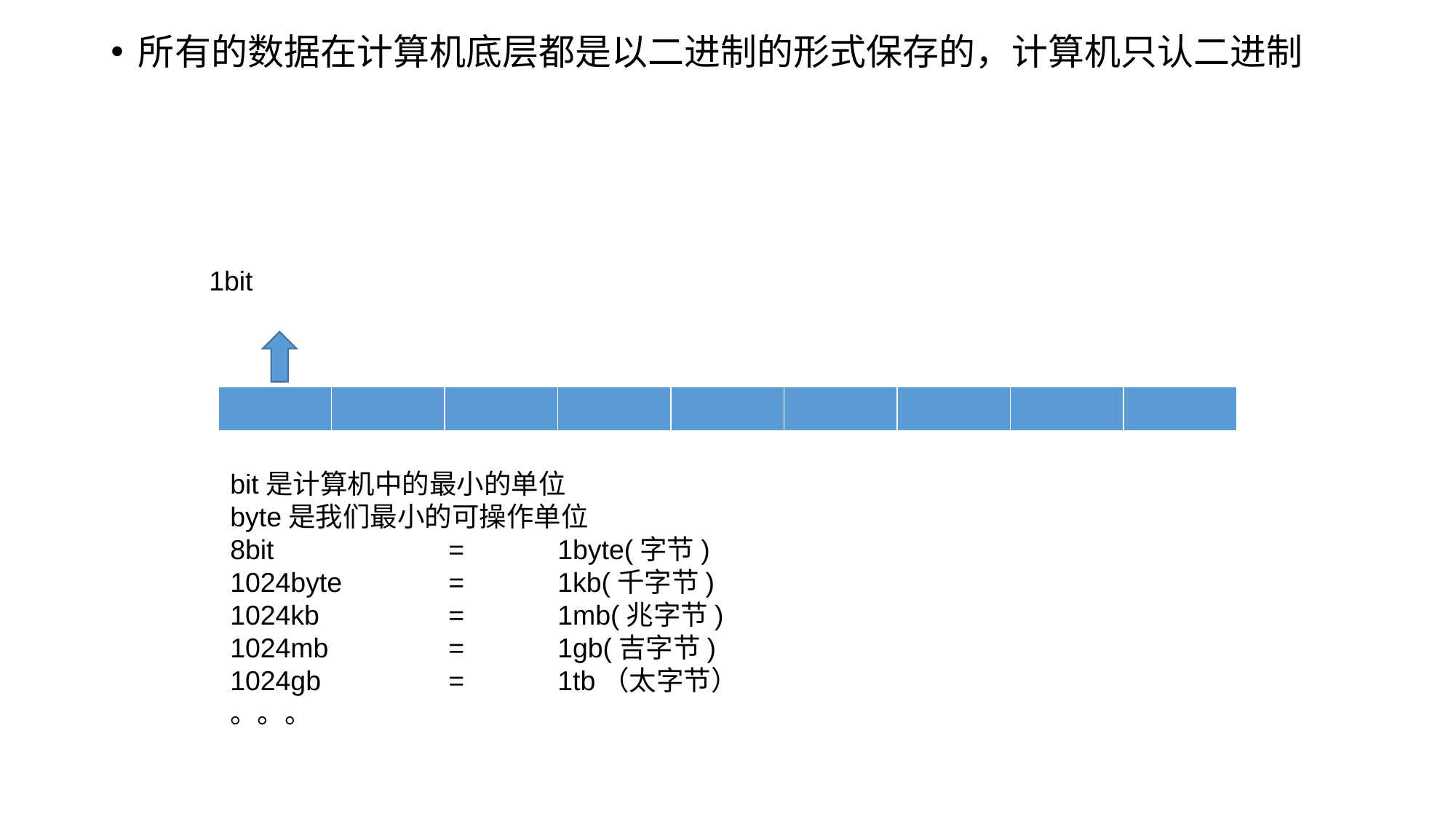

所有的数据在计算机底层都是以二进制的形式保存的，计算机只认二进制

1bit

|  |  |  |  |  |  |  |  |  |
| --- | --- | --- | --- | --- | --- | --- | --- | --- |
bit是计算机中的最小的单位
byte是我们最小的可操作单位
8bit		=	1byte(字节)
1024byte	=	1kb(千字节)
1024kb		=	1mb(兆字节)
1024mb		=	1gb(吉字节)
1024gb		=	1tb（太字节）
。。。